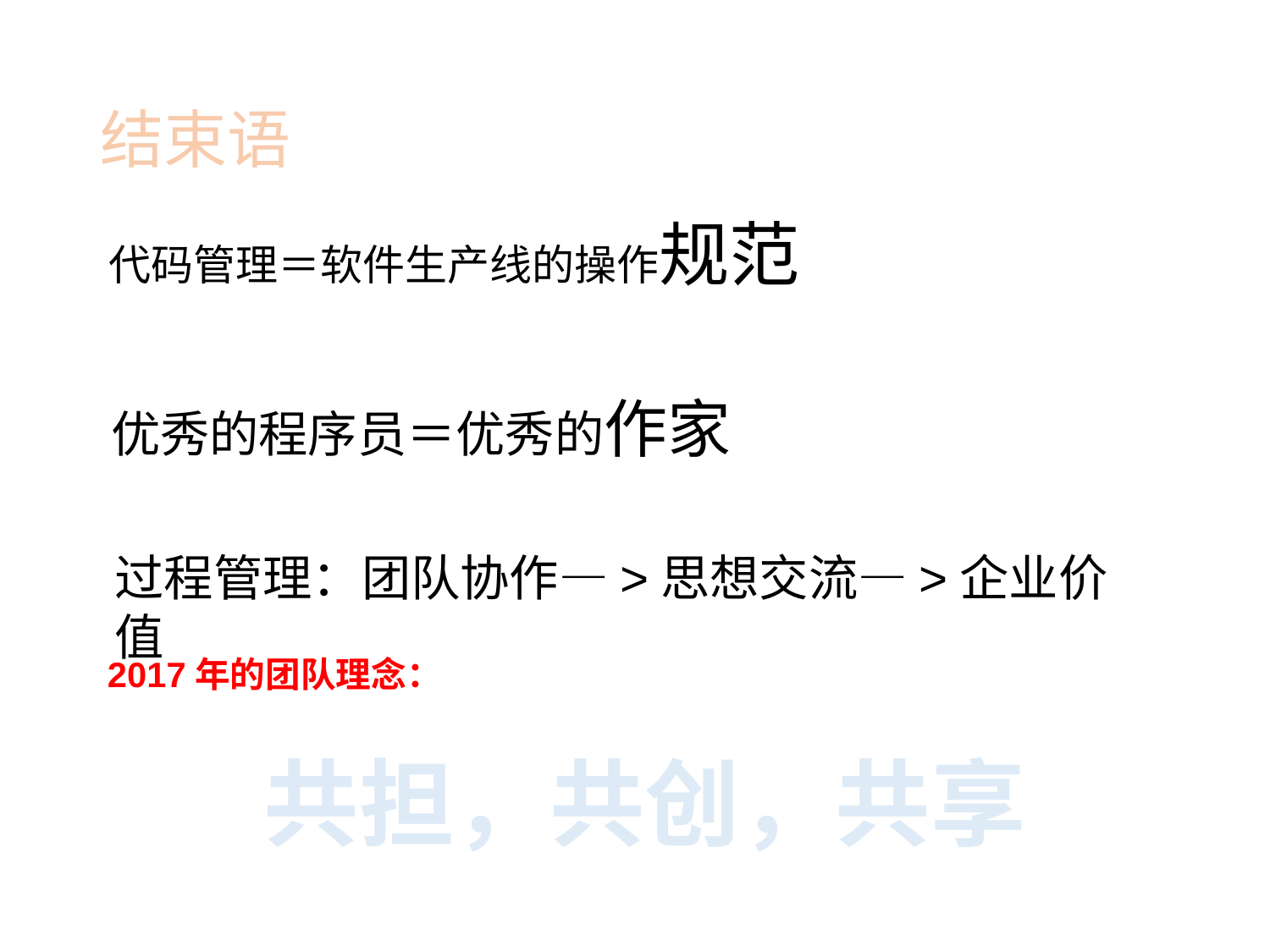

# 结束语
代码管理＝软件生产线的操作规范
优秀的程序员＝优秀的作家
过程管理：团队协作—>思想交流—>企业价值
2017年的团队理念：
共担，共创，共享